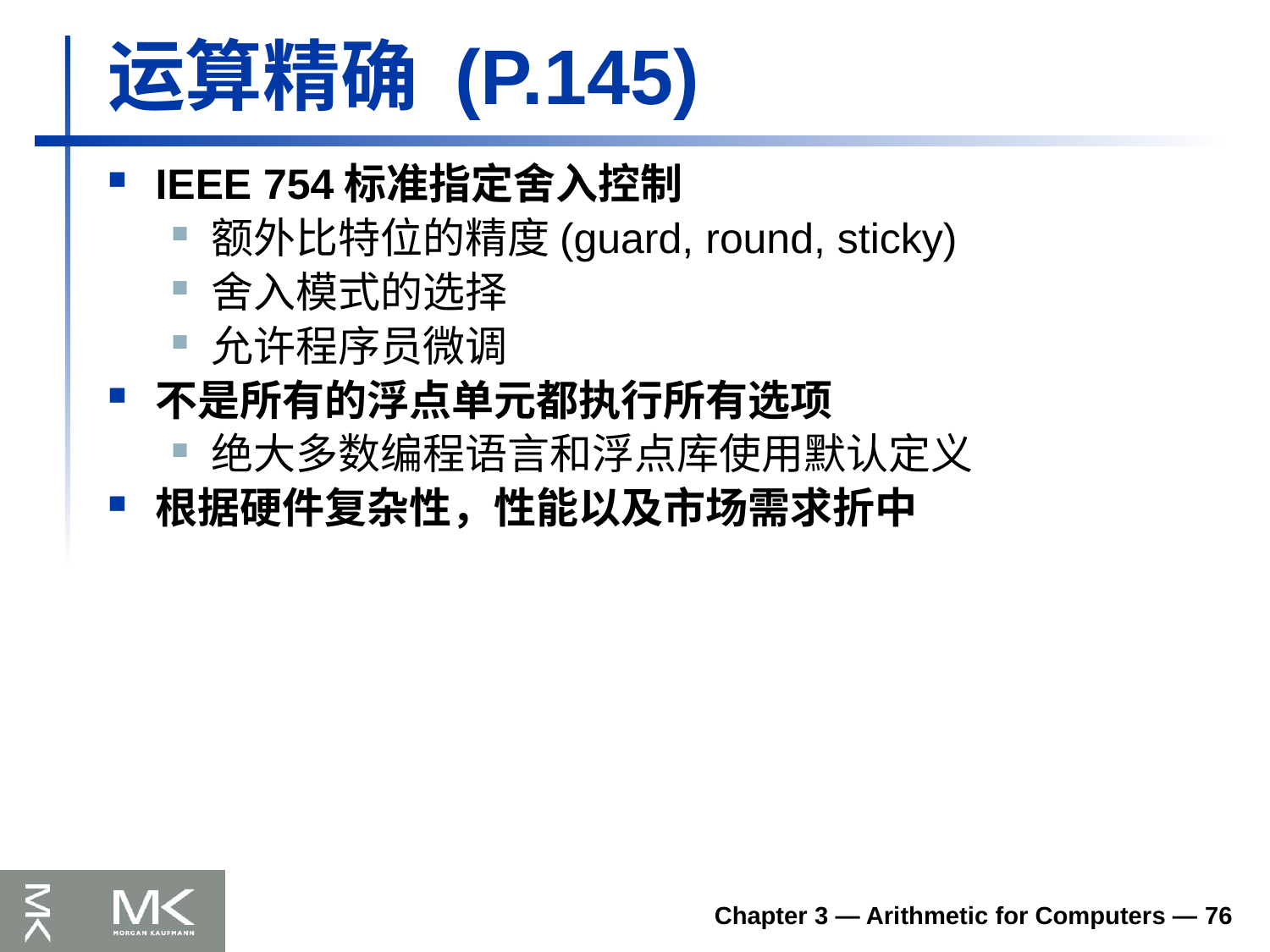

# 运算精确 (P.145)
IEEE 754标准指定舍入控制
额外比特位的精度(guard, round, sticky)
舍入模式的选择
允许程序员微调
不是所有的浮点单元都执行所有选项
绝大多数编程语言和浮点库使用默认定义
根据硬件复杂性，性能以及市场需求折中
Chapter 3 — Arithmetic for Computers — 76